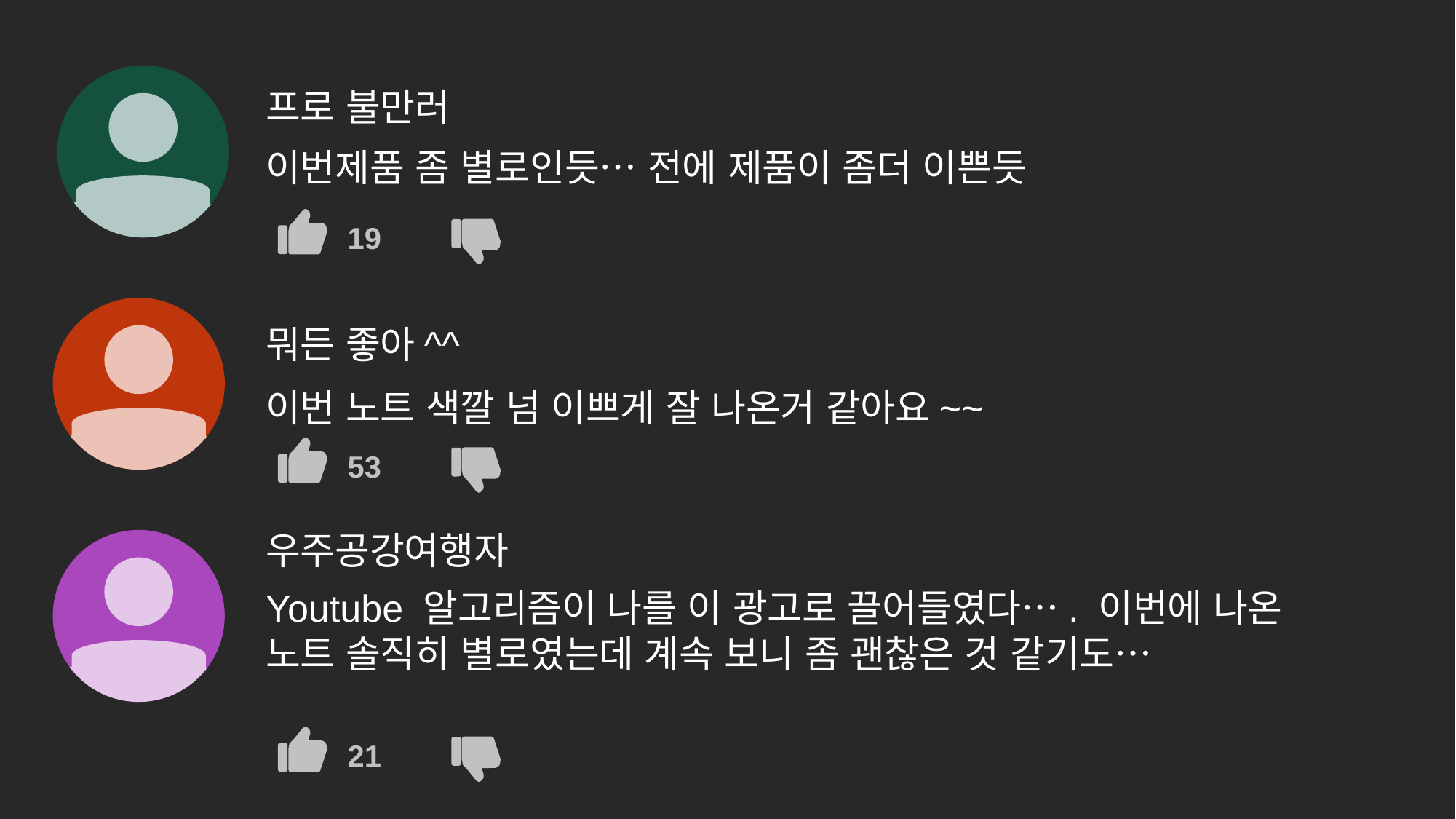

프로 불만러
이번제품 좀 별로인듯… 전에 제품이 좀더 이쁜듯

19

뭐든 좋아^^
이번 노트 색깔 넘 이쁘게 잘 나온거 같아요~~

53

우주공강여행자

Youtube 알고리즘이 나를 이 광고로 끌어들였다…. 이번에 나온 노트 솔직히 별로였는데 계속 보니 좀 괜찮은 것 같기도…

21